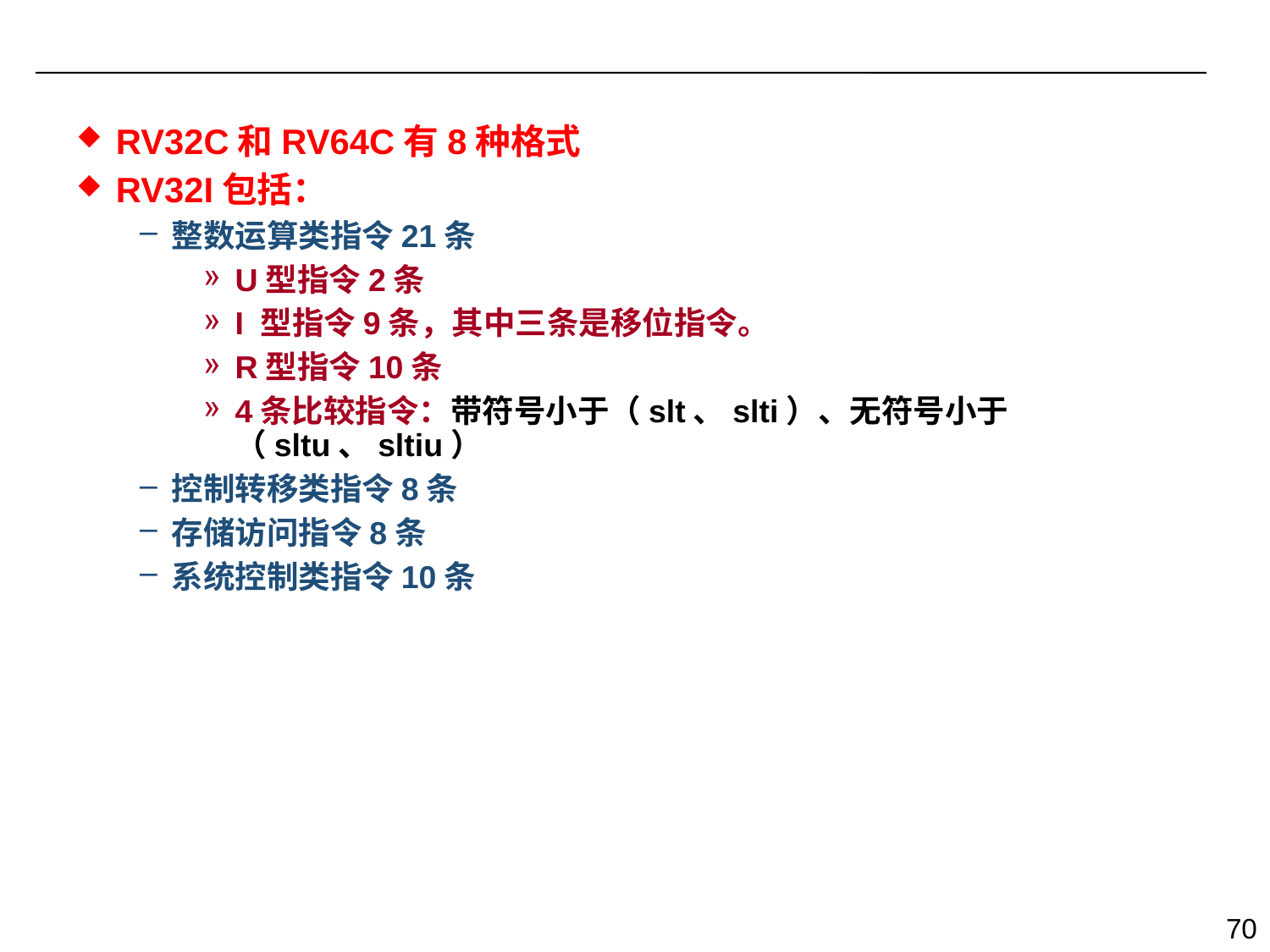

RV32C和RV64C有8种格式
RV32I包括：
整数运算类指令21条
U型指令2条
I 型指令9条，其中三条是移位指令。
R型指令10条
4条比较指令：带符号小于（slt、slti）、无符号小于（sltu、sltiu）
控制转移类指令8条
存储访问指令8条
系统控制类指令10条